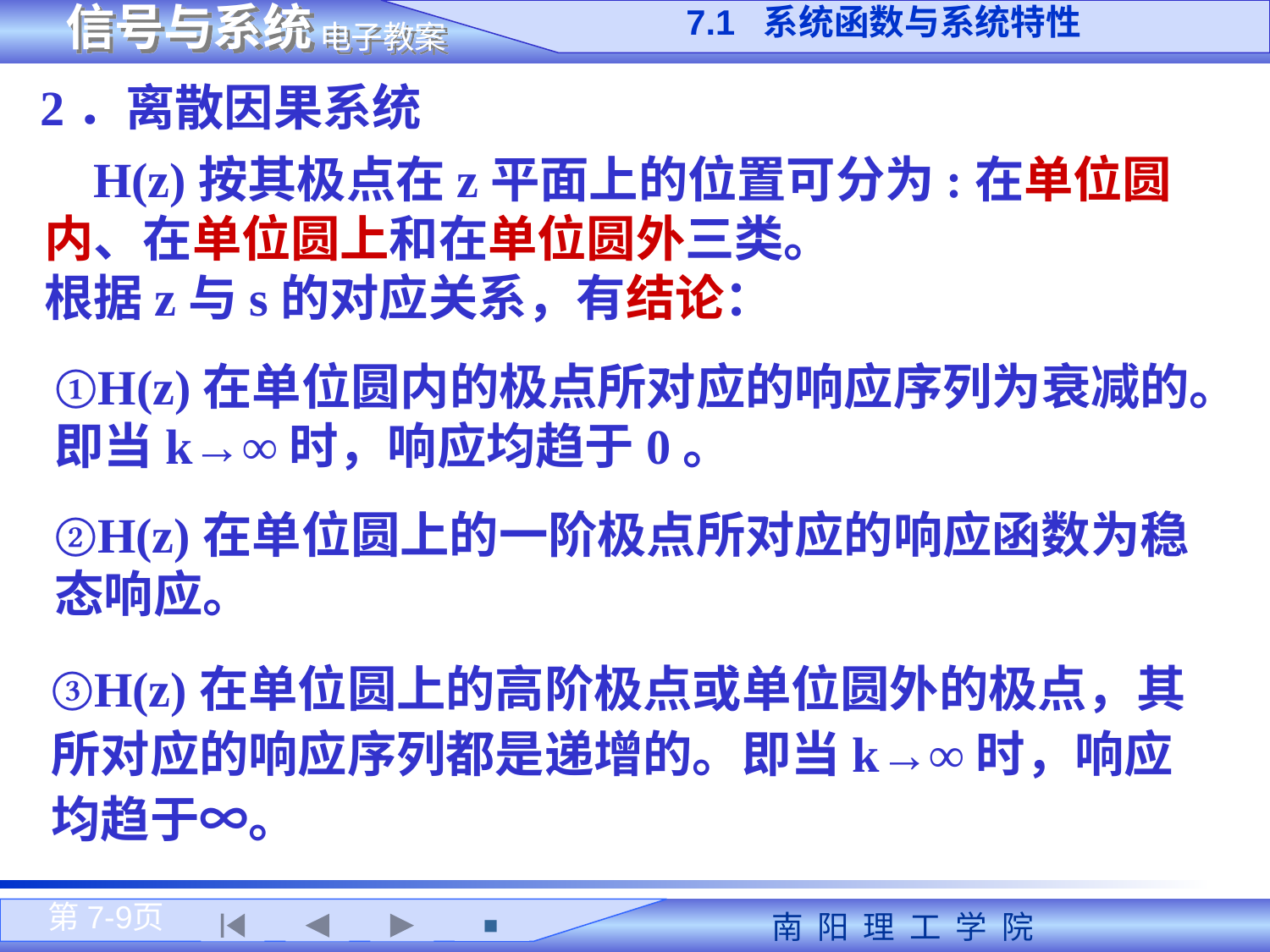

7.1  系统函数与系统特性
2．离散因果系统
    H(z)按其极点在z平面上的位置可分为:在单位圆内、在单位圆上和在单位圆外三类。
根据z与s的对应关系，有结论：
①H(z)在单位圆内的极点所对应的响应序列为衰减的。即当k→∞时，响应均趋于0。
②H(z)在单位圆上的一阶极点所对应的响应函数为稳态响应。
③H(z)在单位圆上的高阶极点或单位圆外的极点，其所对应的响应序列都是递增的。即当k→∞时，响应均趋于∞。